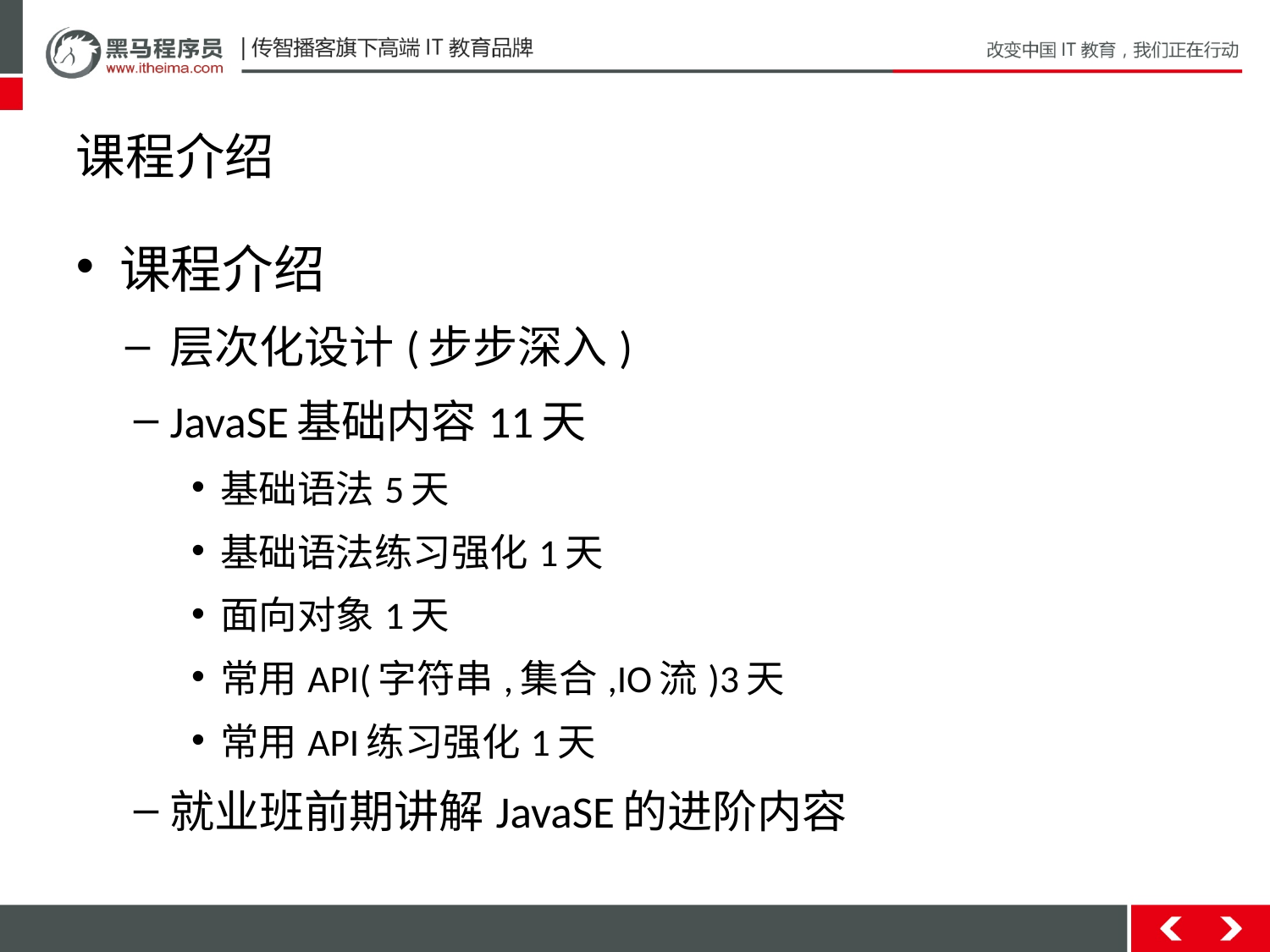

# 课程介绍
课程介绍
层次化设计(步步深入)
JavaSE基础内容11天
基础语法5天
基础语法练习强化1天
面向对象1天
常用API(字符串,集合,IO流)3天
常用API练习强化1天
就业班前期讲解JavaSE的进阶内容